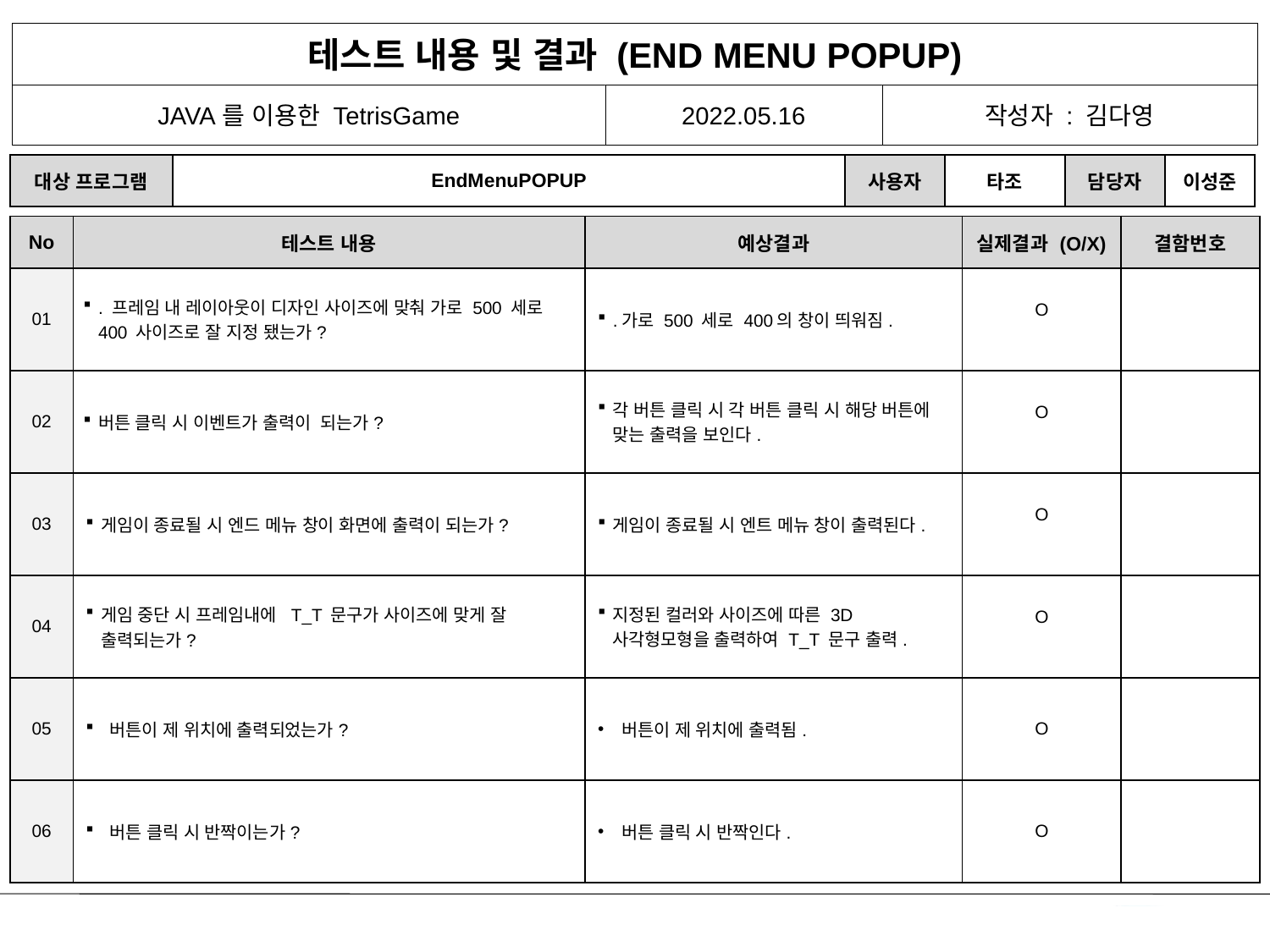

테스트 내용 및 결과 (END MENU POPUP)
JAVA를 이용한 TetrisGame
2022.05.16
작성자 : 김다영
| 대상 프로그램 | EndMenuPOPUP | 사용자 | 타조 | 담당자 | 이성준 |
| --- | --- | --- | --- | --- | --- |
| No | 테스트 내용 | 예상결과 | 실제결과 (O/X) | 결함번호 |
| --- | --- | --- | --- | --- |
| 01 | . 프레임 내 레이아웃이 디자인 사이즈에 맞춰 가로 500 세로 400 사이즈로 잘 지정 됐는가? | .가로 500 세로 400의 창이 띄워짐. | O |  |
| 02 | 버튼 클릭 시 이벤트가 출력이 되는가? | 각 버튼 클릭 시 각 버튼 클릭 시 해당 버튼에 맞는 출력을 보인다. | O |  |
| 03 | 게임이 종료될 시 엔드 메뉴 창이 화면에 출력이 되는가? | 게임이 종료될 시 엔트 메뉴 창이 출력된다. | O |  |
| 04 | 게임 중단 시 프레임내에 T\_T 문구가 사이즈에 맞게 잘 출력되는가? | 지정된 컬러와 사이즈에 따른 3D사각형모형을 출력하여 T\_T 문구 출력. | O |  |
| 05 | 버튼이 제 위치에 출력되었는가? | 버튼이 제 위치에 출력됨. | O |  |
| 06 | 버튼 클릭 시 반짝이는가? | 버튼 클릭 시 반짝인다. | O |  |